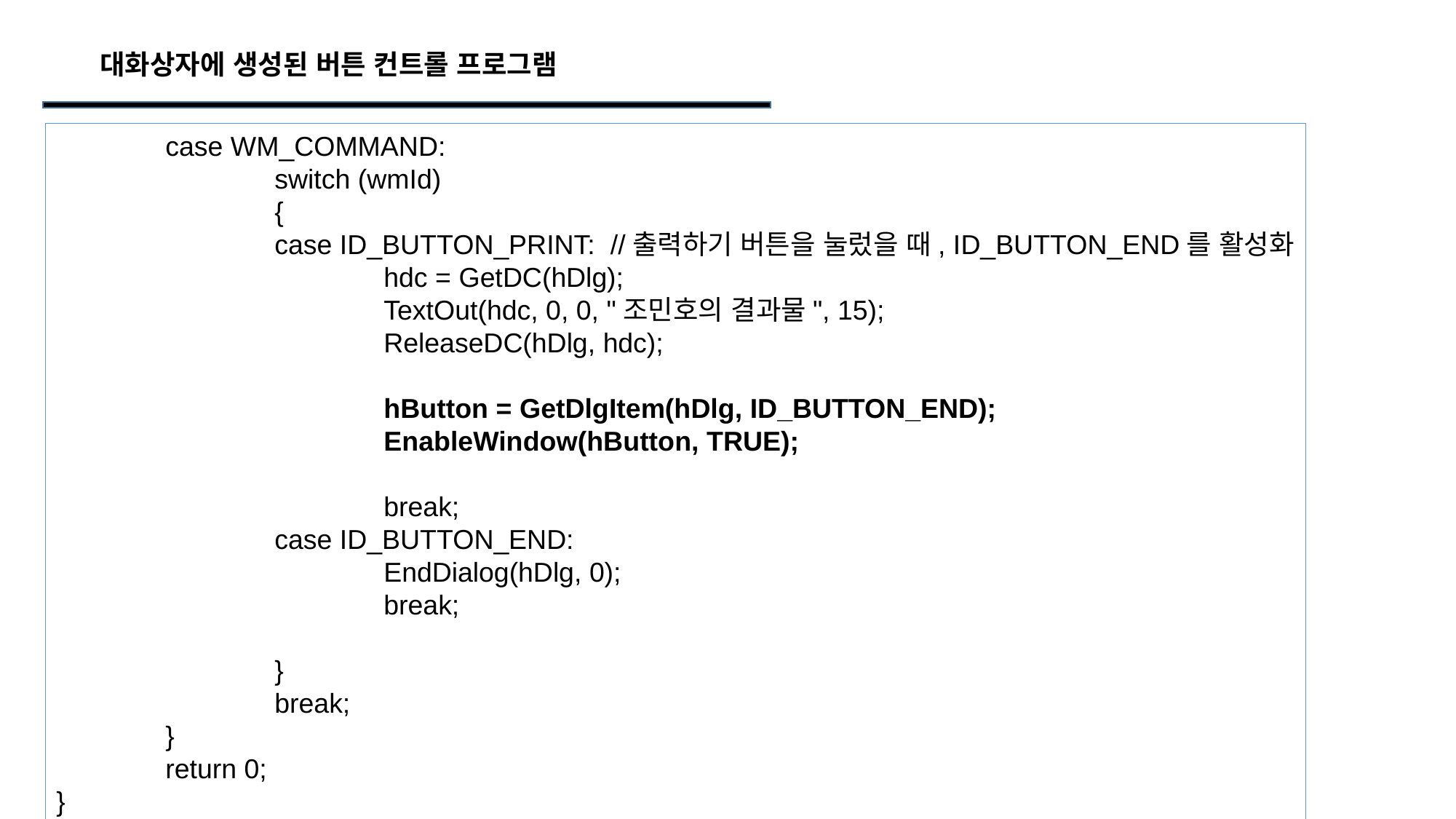

대화상자에 생성된 버튼 컨트롤 프로그램

	case WM_COMMAND:
		switch (wmId)
		{
		case ID_BUTTON_PRINT:  //출력하기 버튼을 눌렀을 때, ID_BUTTON_END를 활성화
			hdc = GetDC(hDlg);
			TextOut(hdc, 0, 0, "조민호의 결과물", 15);
			ReleaseDC(hDlg, hdc);

			hButton = GetDlgItem(hDlg, ID_BUTTON_END);
			EnableWindow(hButton, TRUE);

			break;
		case ID_BUTTON_END:
			EndDialog(hDlg, 0);
			break;

		}
		break;
	}
	return 0;
}